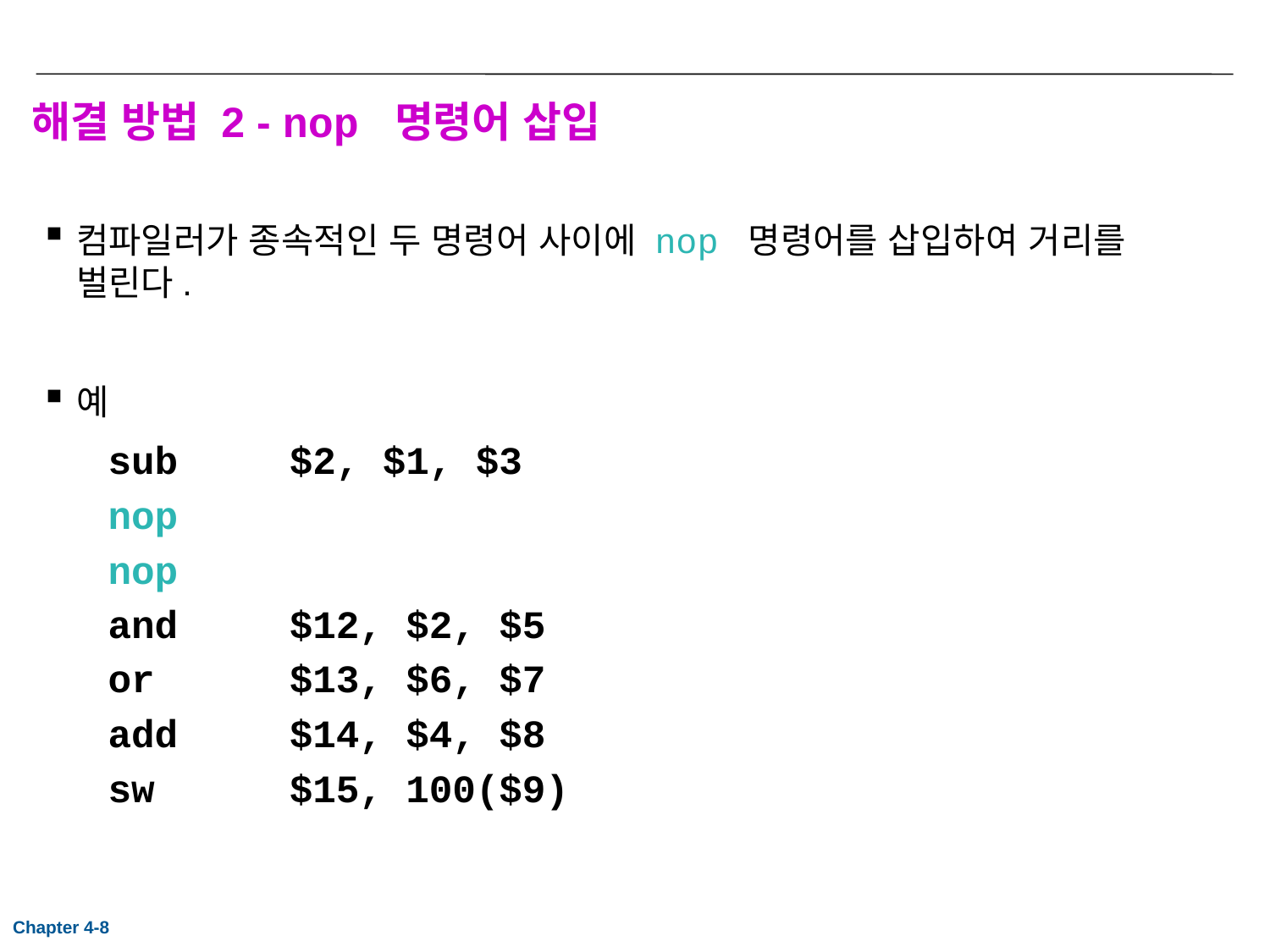

# 해결 방법 2 - nop 명령어 삽입
컴파일러가 종속적인 두 명령어 사이에 nop 명령어를 삽입하여 거리를 벌린다.

예
sub	 $2, $1, $3
nop
nop
and	 $12, $2, $5
or	 $13, $6, $7
add	 $14, $4, $8
sw	 $15, 100($9)

Chapter 4-8